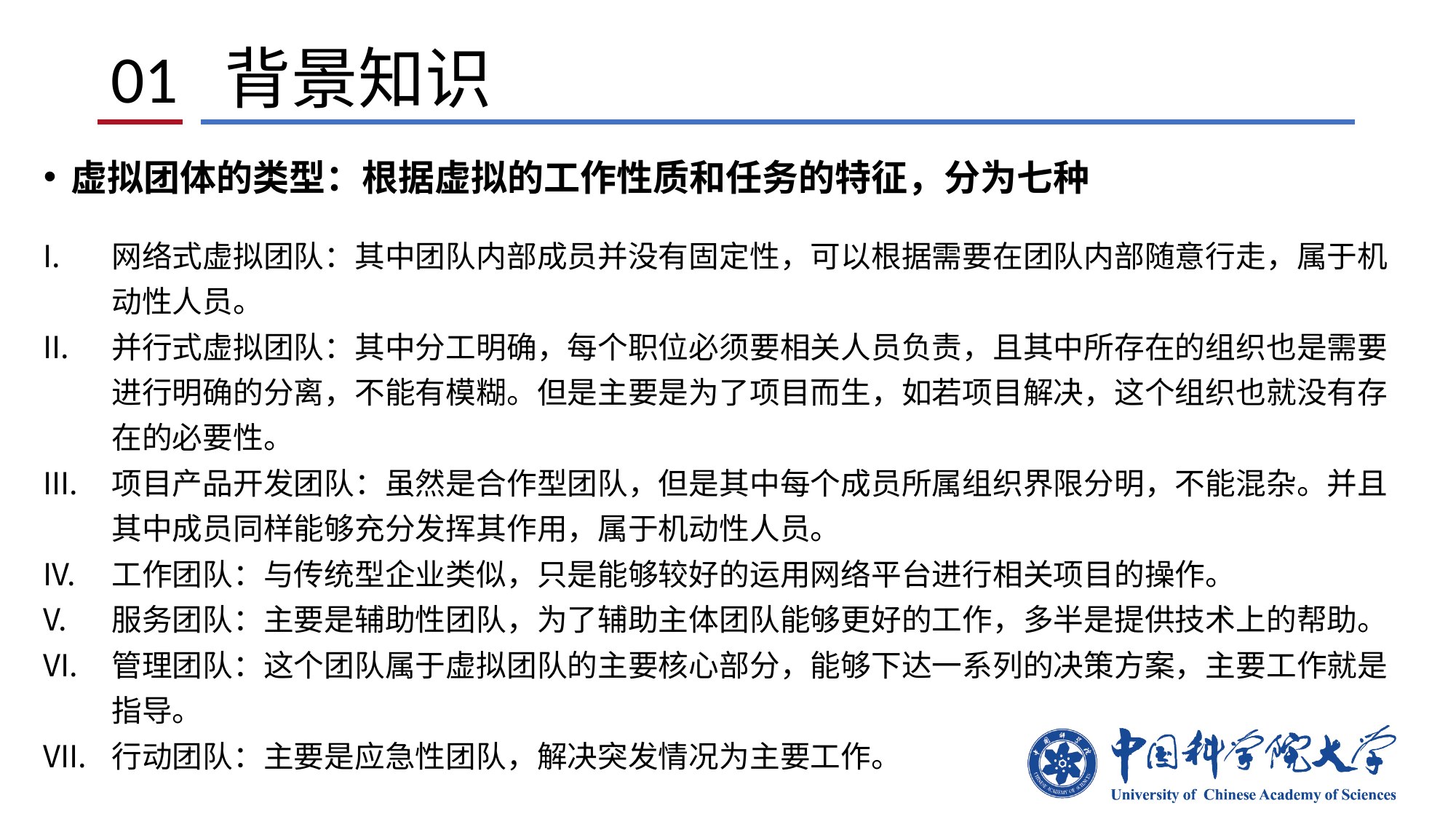

# 01  背景知识
虚拟团体的类型：根据虚拟的工作性质和任务的特征，分为七种
网络式虚拟团队：其中团队内部成员并没有固定性，可以根据需要在团队内部随意行走，属于机动性人员。
并行式虚拟团队：其中分工明确，每个职位必须要相关人员负责，且其中所存在的组织也是需要进行明确的分离，不能有模糊。但是主要是为了项目而生，如若项目解决，这个组织也就没有存在的必要性。
项目产品开发团队：虽然是合作型团队，但是其中每个成员所属组织界限分明，不能混杂。并且其中成员同样能够充分发挥其作用，属于机动性人员。
工作团队：与传统型企业类似，只是能够较好的运用网络平台进行相关项目的操作。
服务团队：主要是辅助性团队，为了辅助主体团队能够更好的工作，多半是提供技术上的帮助。
管理团队：这个团队属于虚拟团队的主要核心部分，能够下达一系列的决策方案，主要工作就是指导。
行动团队：主要是应急性团队，解决突发情况为主要工作。